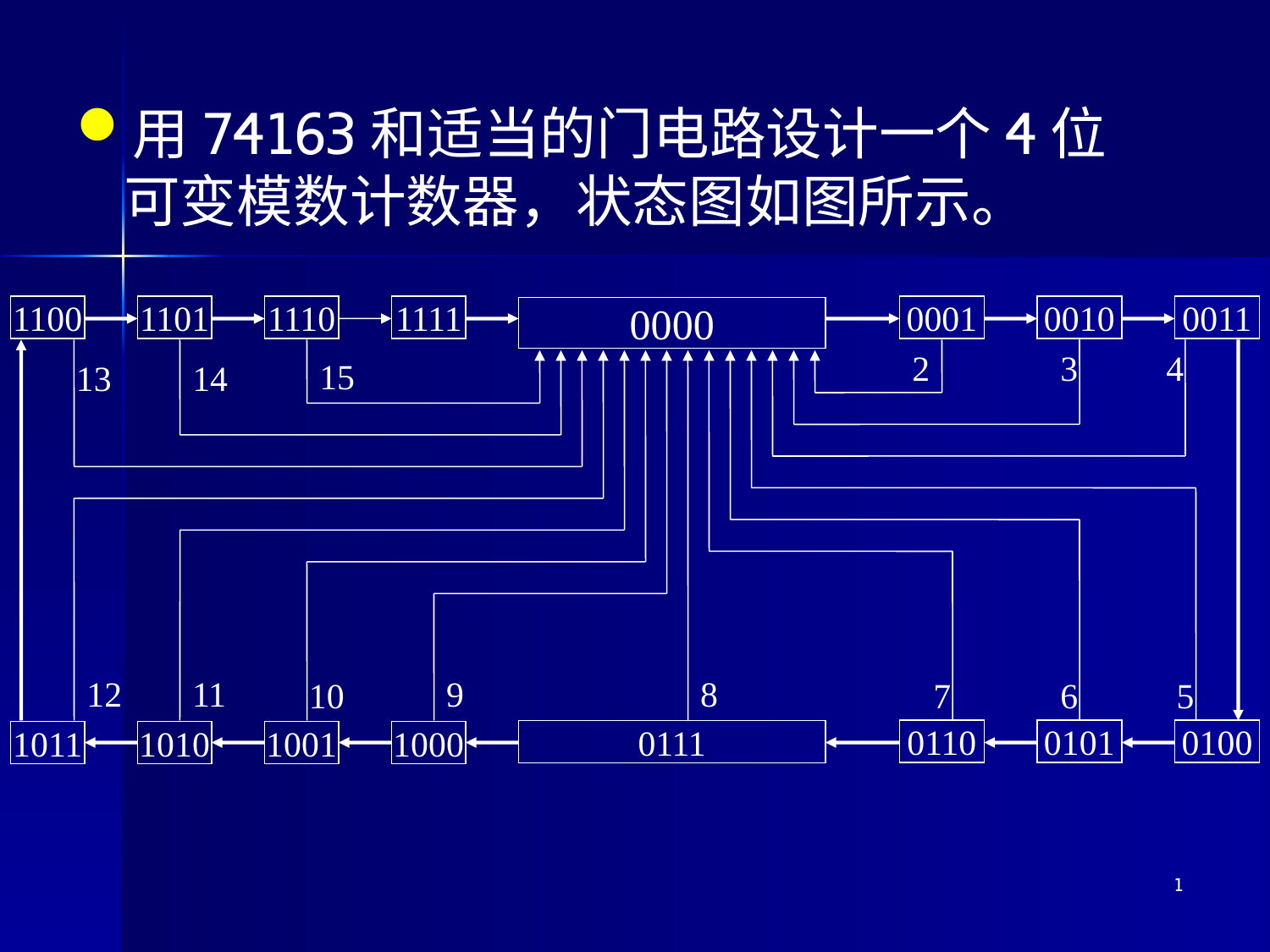

用74163和适当的门电路设计一个4位可变模数计数器，状态图如图所示。
1100
1101
1110
1111
0001
0010
0011
0000

2
3
4

15
13

14

12
11
9
8
10
7
6
5
0110
0101
0100
0111
1011
1010
1001
1000

1